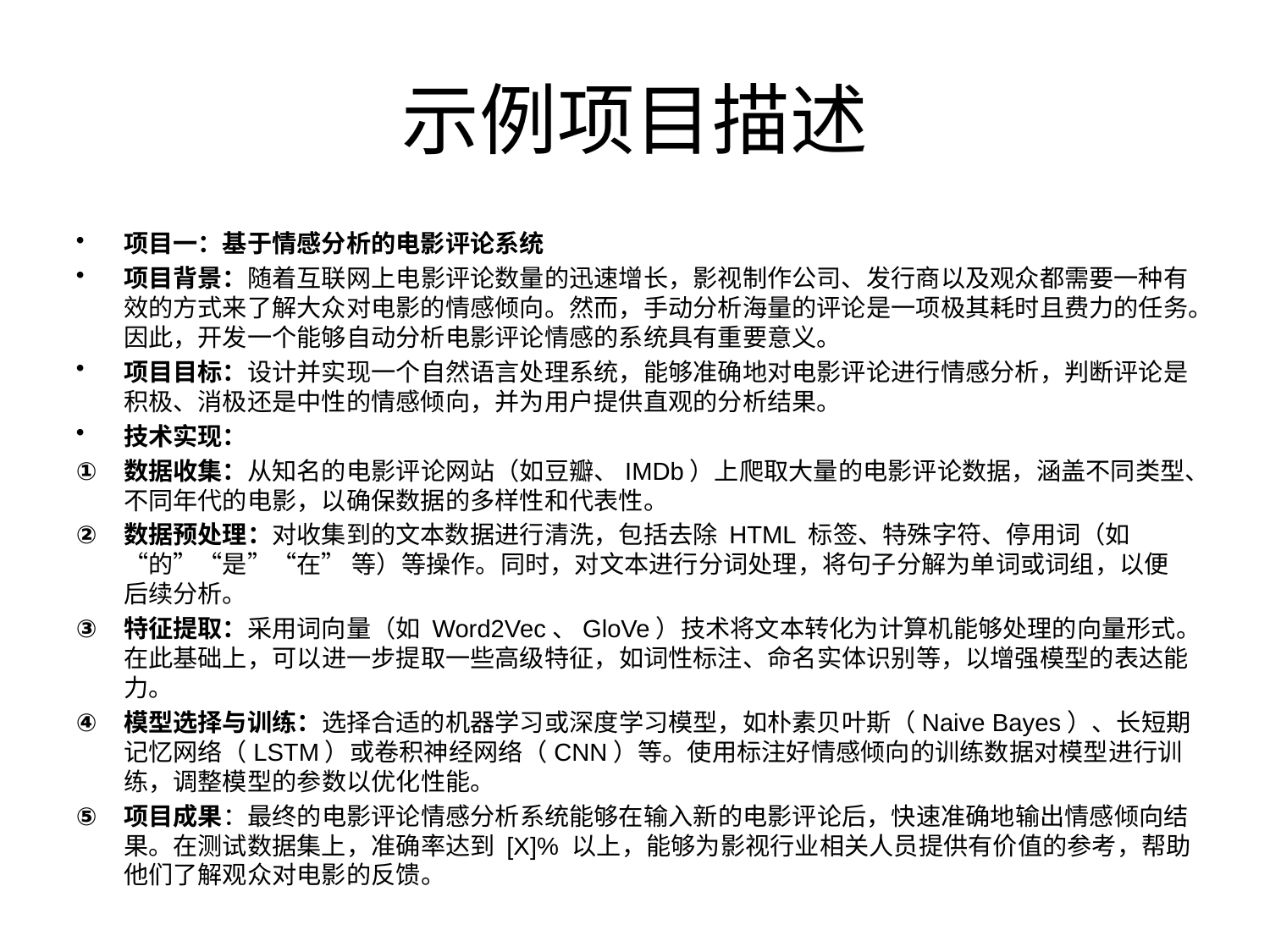

# 示例项目描述
项目一：基于情感分析的电影评论系统
项目背景：随着互联网上电影评论数量的迅速增长，影视制作公司、发行商以及观众都需要一种有效的方式来了解大众对电影的情感倾向。然而，手动分析海量的评论是一项极其耗时且费力的任务。因此，开发一个能够自动分析电影评论情感的系统具有重要意义。
项目目标：设计并实现一个自然语言处理系统，能够准确地对电影评论进行情感分析，判断评论是积极、消极还是中性的情感倾向，并为用户提供直观的分析结果。
技术实现：
数据收集：从知名的电影评论网站（如豆瓣、IMDb）上爬取大量的电影评论数据，涵盖不同类型、不同年代的电影，以确保数据的多样性和代表性。
数据预处理：对收集到的文本数据进行清洗，包括去除 HTML 标签、特殊字符、停用词（如 “的”“是”“在” 等）等操作。同时，对文本进行分词处理，将句子分解为单词或词组，以便后续分析。
特征提取：采用词向量（如 Word2Vec、GloVe）技术将文本转化为计算机能够处理的向量形式。在此基础上，可以进一步提取一些高级特征，如词性标注、命名实体识别等，以增强模型的表达能力。
模型选择与训练：选择合适的机器学习或深度学习模型，如朴素贝叶斯（Naive Bayes）、长短期记忆网络（LSTM）或卷积神经网络（CNN）等。使用标注好情感倾向的训练数据对模型进行训练，调整模型的参数以优化性能。
项目成果：最终的电影评论情感分析系统能够在输入新的电影评论后，快速准确地输出情感倾向结果。在测试数据集上，准确率达到 [X]% 以上，能够为影视行业相关人员提供有价值的参考，帮助他们了解观众对电影的反馈。